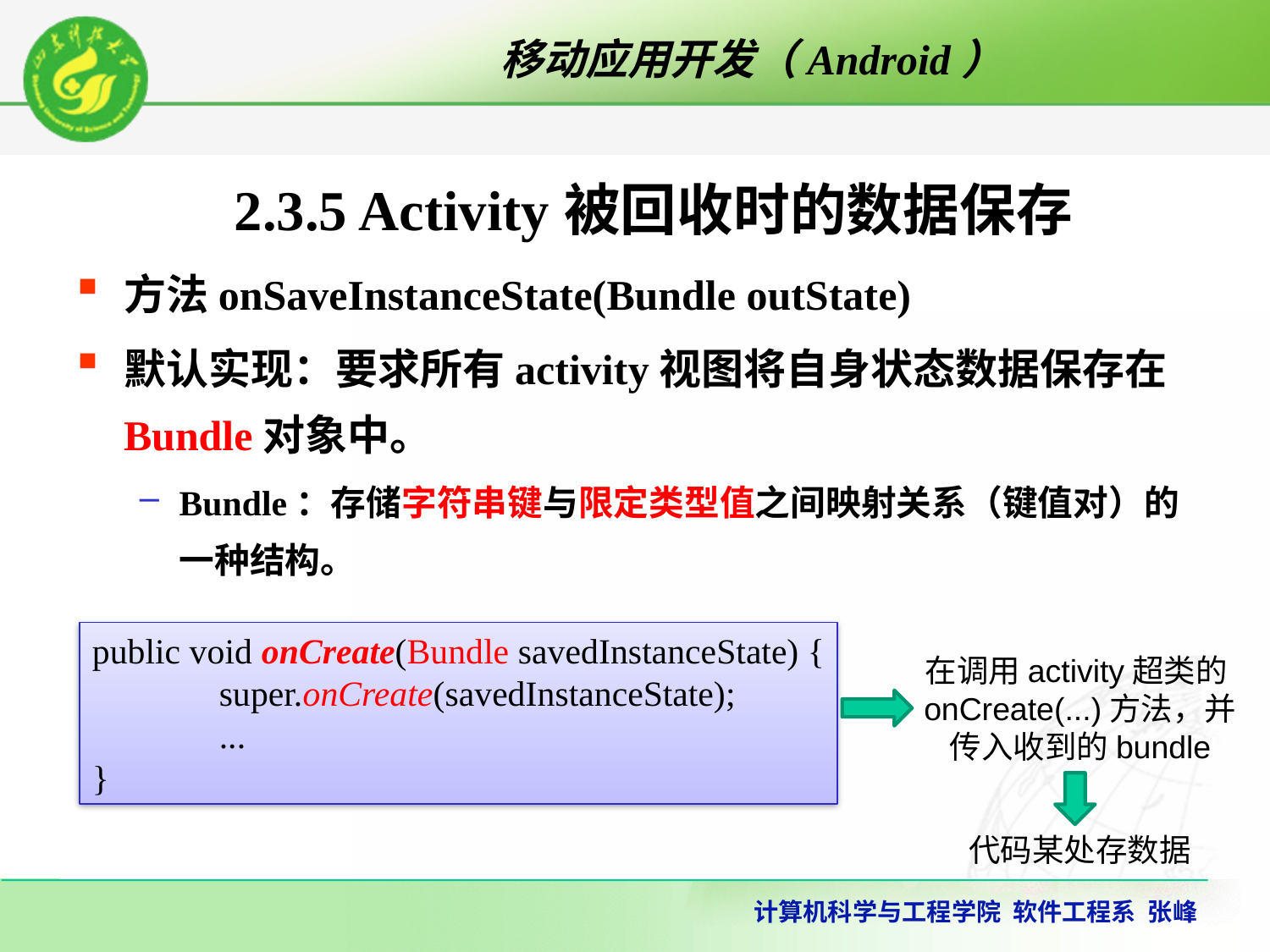

# 2.3.5 Activity被回收时的数据保存
方法onSaveInstanceState(Bundle outState)
默认实现：要求所有activity视图将自身状态数据保存在Bundle对象中。
Bundle：存储字符串键与限定类型值之间映射关系（键值对）的一种结构。

public void onCreate(Bundle savedInstanceState) {
	super.onCreate(savedInstanceState);
	...
}
在调用activity超类的onCreate(...)方法，并传入收到的bundle

代码某处存数据